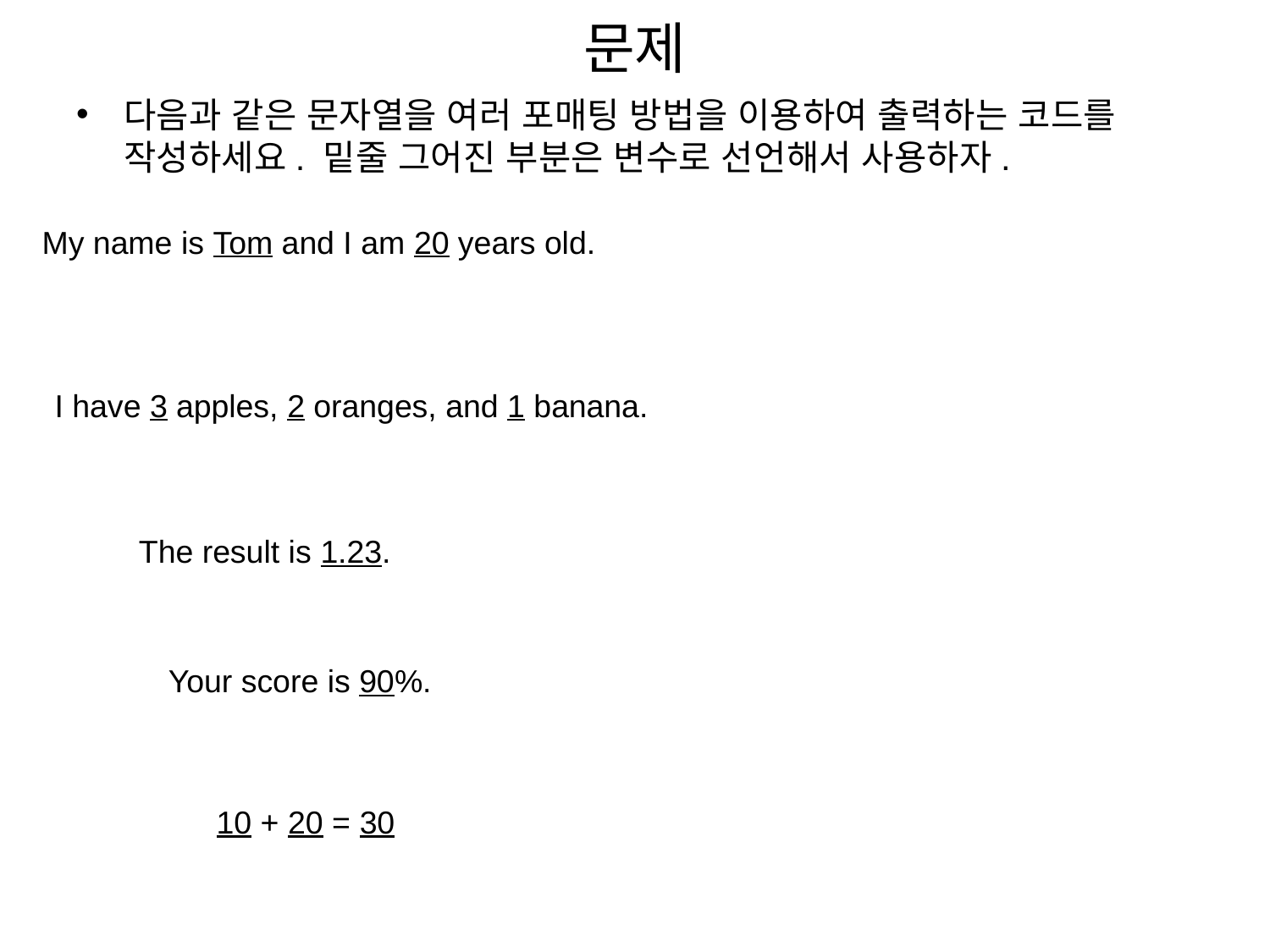

# 문제
다음과 같은 문자열을 여러 포매팅 방법을 이용하여 출력하는 코드를 작성하세요. 밑줄 그어진 부분은 변수로 선언해서 사용하자.
My name is Tom and I am 20 years old.
I have 3 apples, 2 oranges, and 1 banana.
The result is 1.23.
Your score is 90%.
10 + 20 = 30